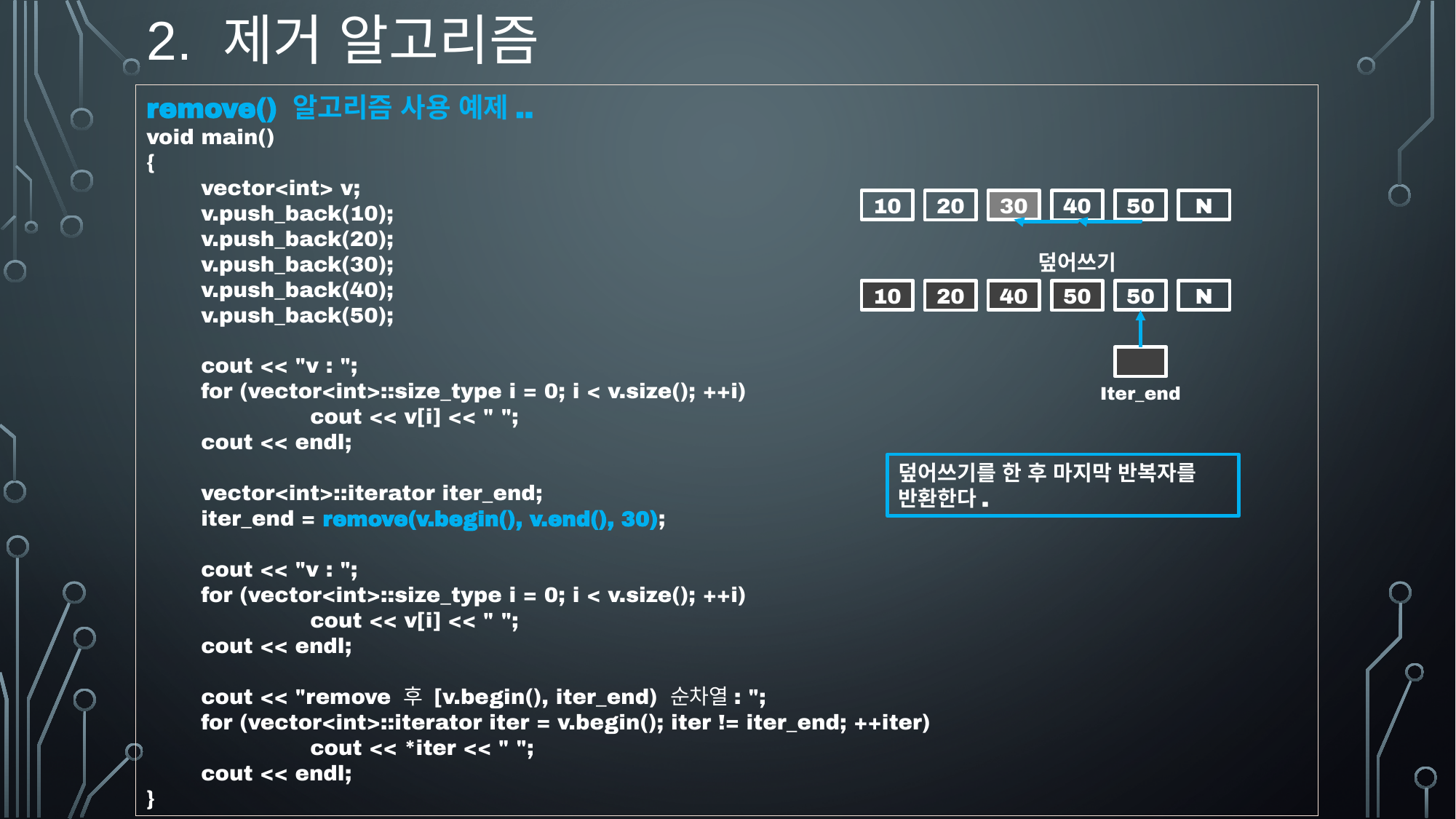

# 2. 제거 알고리즘
remove() 알고리즘 사용 예제..
void main()
{
vector<int> v;
v.push_back(10);
v.push_back(20);
v.push_back(30);
v.push_back(40);
v.push_back(50);

cout << "v : ";
for (vector<int>::size_type i = 0; i < v.size(); ++i)
	cout << v[i] << " ";
cout << endl;

vector<int>::iterator iter_end;
iter_end = remove(v.begin(), v.end(), 30);

cout << "v : ";
for (vector<int>::size_type i = 0; i < v.size(); ++i)
	cout << v[i] << " ";
cout << endl;

cout << "remove 후 [v.begin(), iter_end) 순차열: ";
for (vector<int>::iterator iter = v.begin(); iter != iter_end; ++iter)
	cout << *iter << " ";
cout << endl;
}
10
30
50
N
20
40
덮어쓰기
10
40
50
N
20
50

Iter_end
덮어쓰기를 한 후 마지막 반복자를 반환한다.